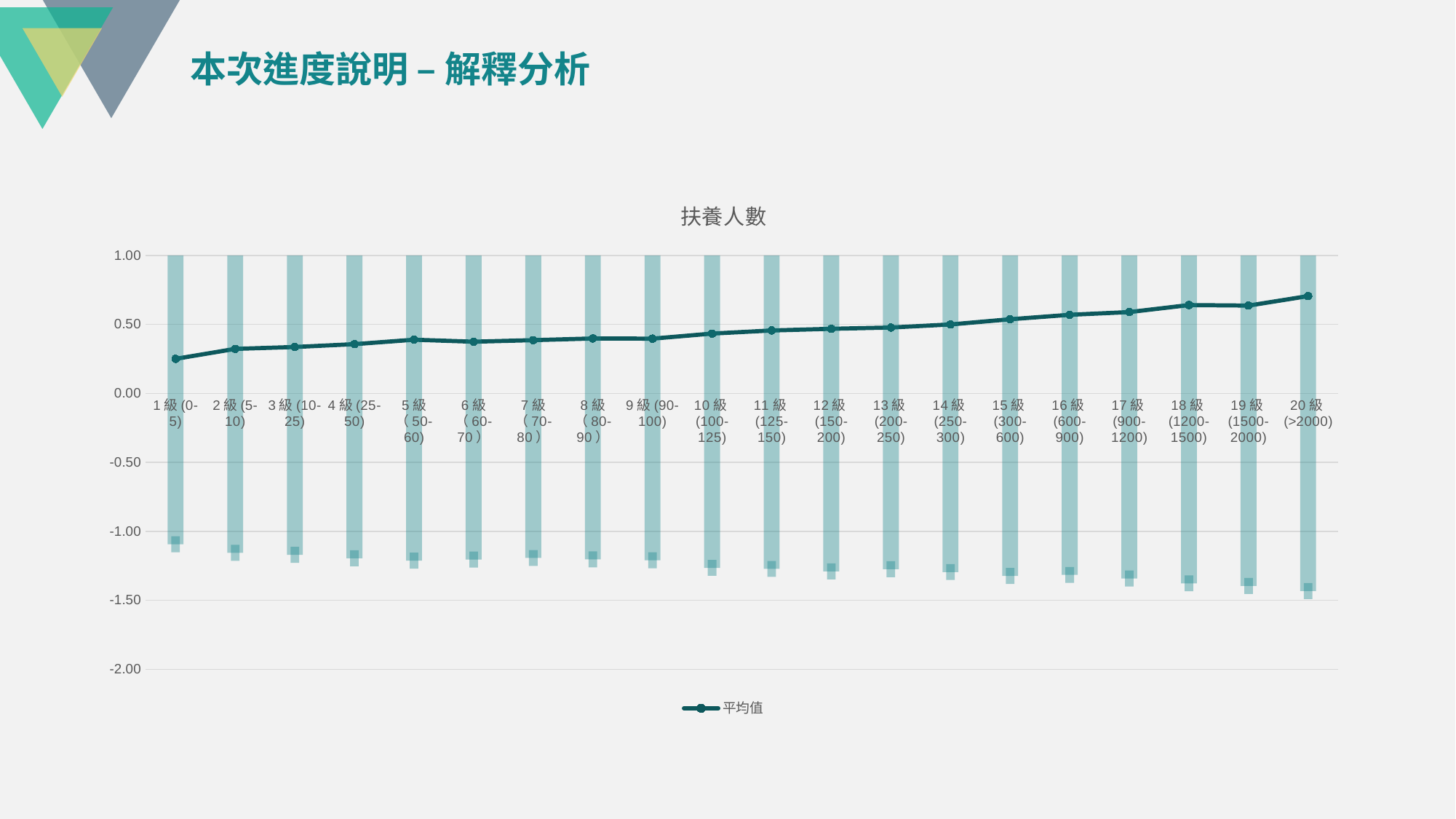

本次進度說明 – 解釋分析

### Chart: 扶養人數

| Category |  |
|---|---|
| 1級(0-5) | 0.25033 |
| 2級(5-10) | 0.3227 |
| 3級(10-25) | 0.33638 |
| 4級(25-50) | 0.35711 |
| 5級（50-60) | 0.38921 |
| 6級（60-70） | 0.3748 |
| 7級（70-80） | 0.38583 |
| 8級（80-90） | 0.3981 |
| 9級(90-100) | 0.39688 |
| 10級(100-125) | 0.43348 |
| 11級(125-150) | 0.45619 |
| 12級(150-200) | 0.46809 |
| 13級(200-250) | 0.47741 |
| 14級(250-300) | 0.49983 |
| 15級(300-600) | 0.53743 |
| 16級(600-900) | 0.56993 |
| 17級(900-1200) | 0.58937 |
| 18級(1200-1500) | 0.64013 |
| 19級(1500-2000) | 0.63652 |
| 20級(>2000) | 0.70523 |